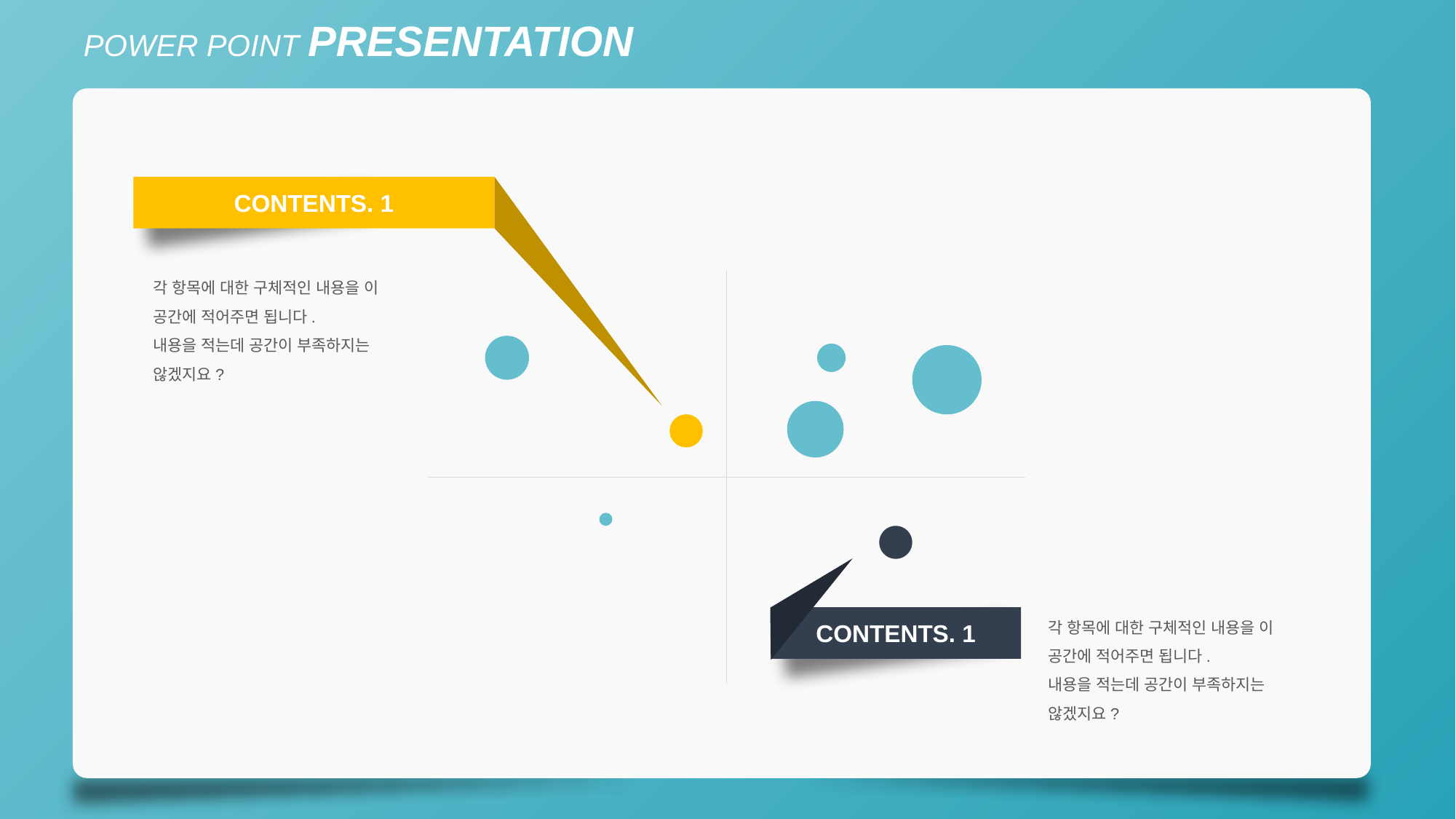

POWER POINT PRESENTATION

CONTENTS. 1

각 항목에 대한 구체적인 내용을 이 공간에 적어주면 됩니다.
내용을 적는데 공간이 부족하지는 않겠지요?

각 항목에 대한 구체적인 내용을 이 공간에 적어주면 됩니다.
내용을 적는데 공간이 부족하지는 않겠지요?
CONTENTS. 1